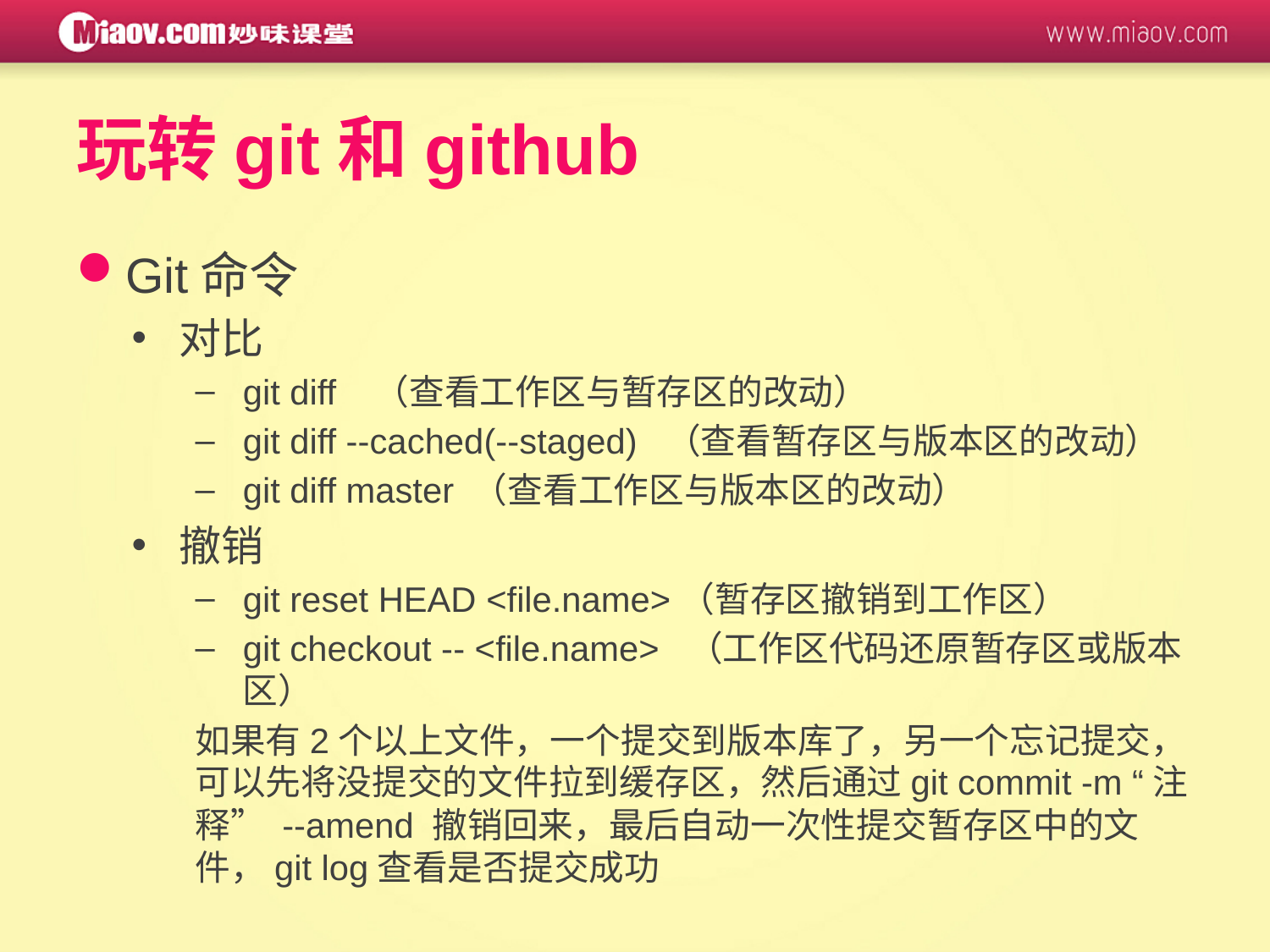

# 玩转git和github
Git命令
对比
git diff   （查看工作区与暂存区的改动）
git diff --cached(--staged)  （查看暂存区与版本区的改动）
git diff master （查看工作区与版本区的改动）
撤销
git reset HEAD <file.name>（暂存区撤销到工作区）
git checkout -- <file.name>  （工作区代码还原暂存区或版本区）
如果有2个以上文件，一个提交到版本库了，另一个忘记提交，可以先将没提交的文件拉到缓存区，然后通过git commit -m “注释” --amend 撤销回来，最后自动一次性提交暂存区中的文件，git log查看是否提交成功